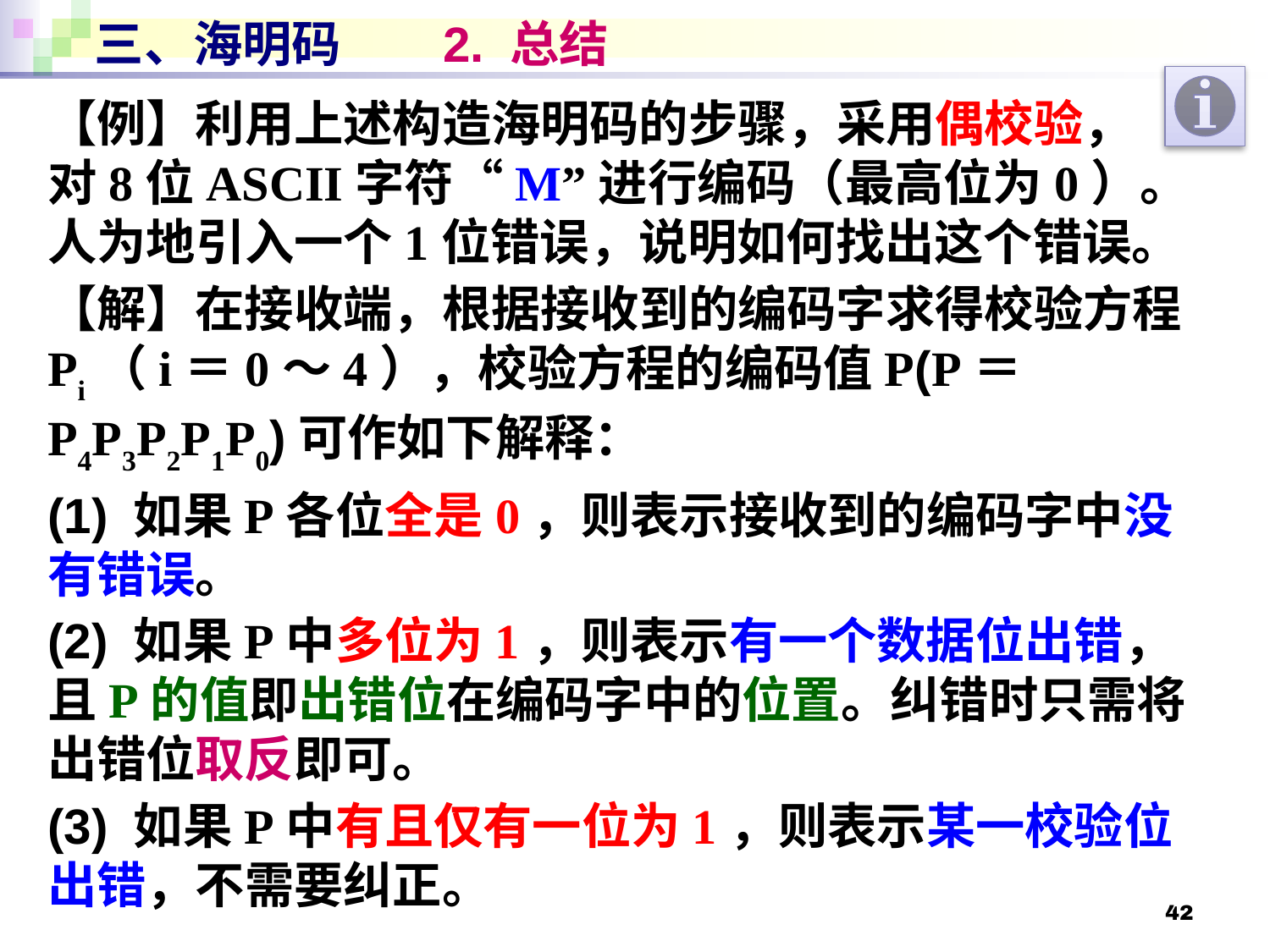

# 三、海明码        2. 总结

【例】利用上述构造海明码的步骤，采用偶校验，
对8位ASCII字符“M”进行编码（最高位为0）。
人为地引入一个1位错误，说明如何找出这个错误。
【解】在接收端，根据接收到的编码字求得校验方程Pi（i＝0～4），校验方程的编码值P(P＝P4P3P2P1P0)可作如下解释：
(1) 如果P各位全是0，则表示接收到的编码字中没有错误。
(2) 如果P中多位为1，则表示有一个数据位出错，且P的值即出错位在编码字中的位置。纠错时只需将出错位取反即可。
(3) 如果P中有且仅有一位为1，则表示某一校验位出错，不需要纠正。
42